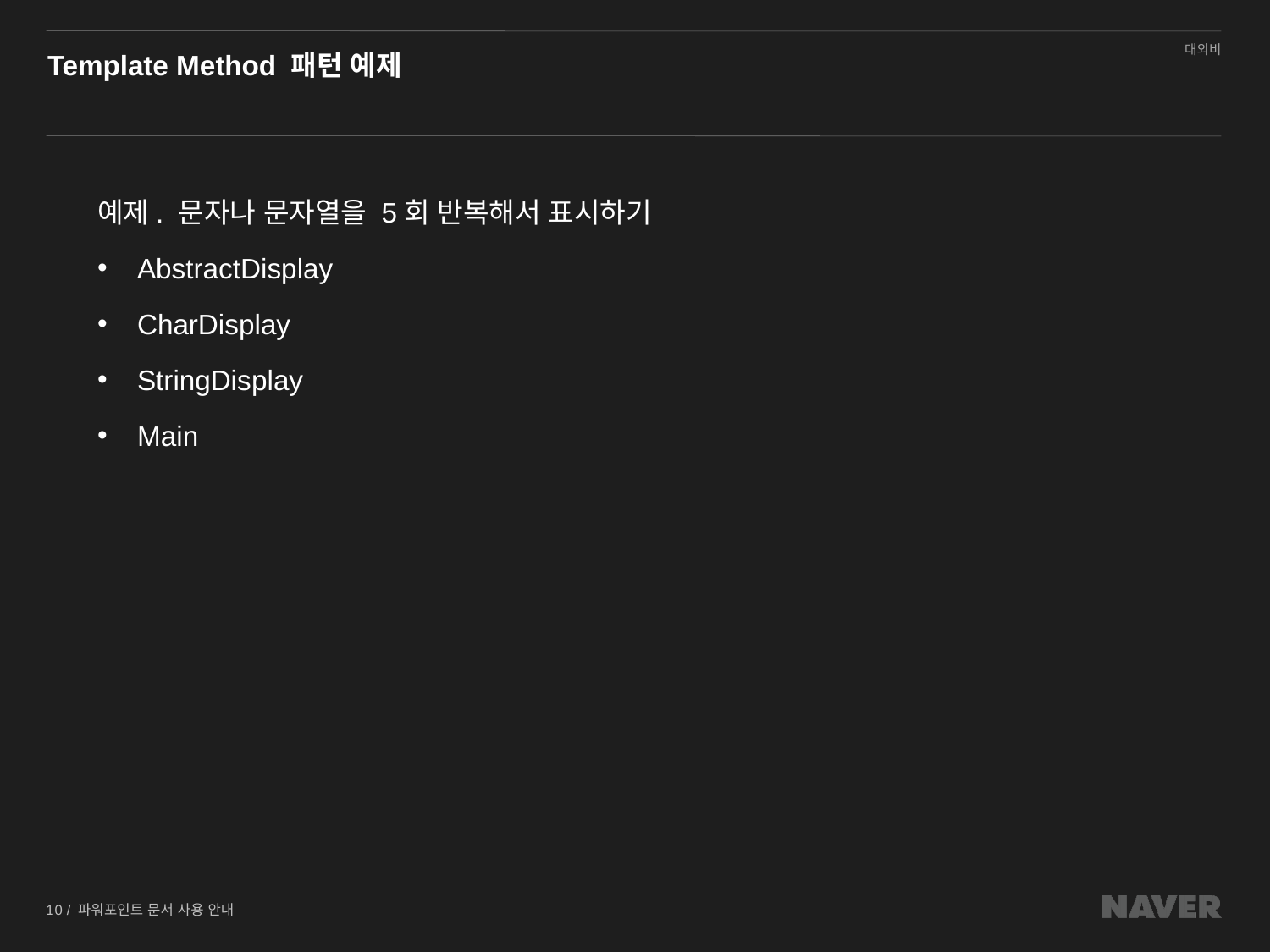

# Template Method 패턴 예제
예제. 문자나 문자열을 5회 반복해서 표시하기
AbstractDisplay
CharDisplay
StringDisplay
Main